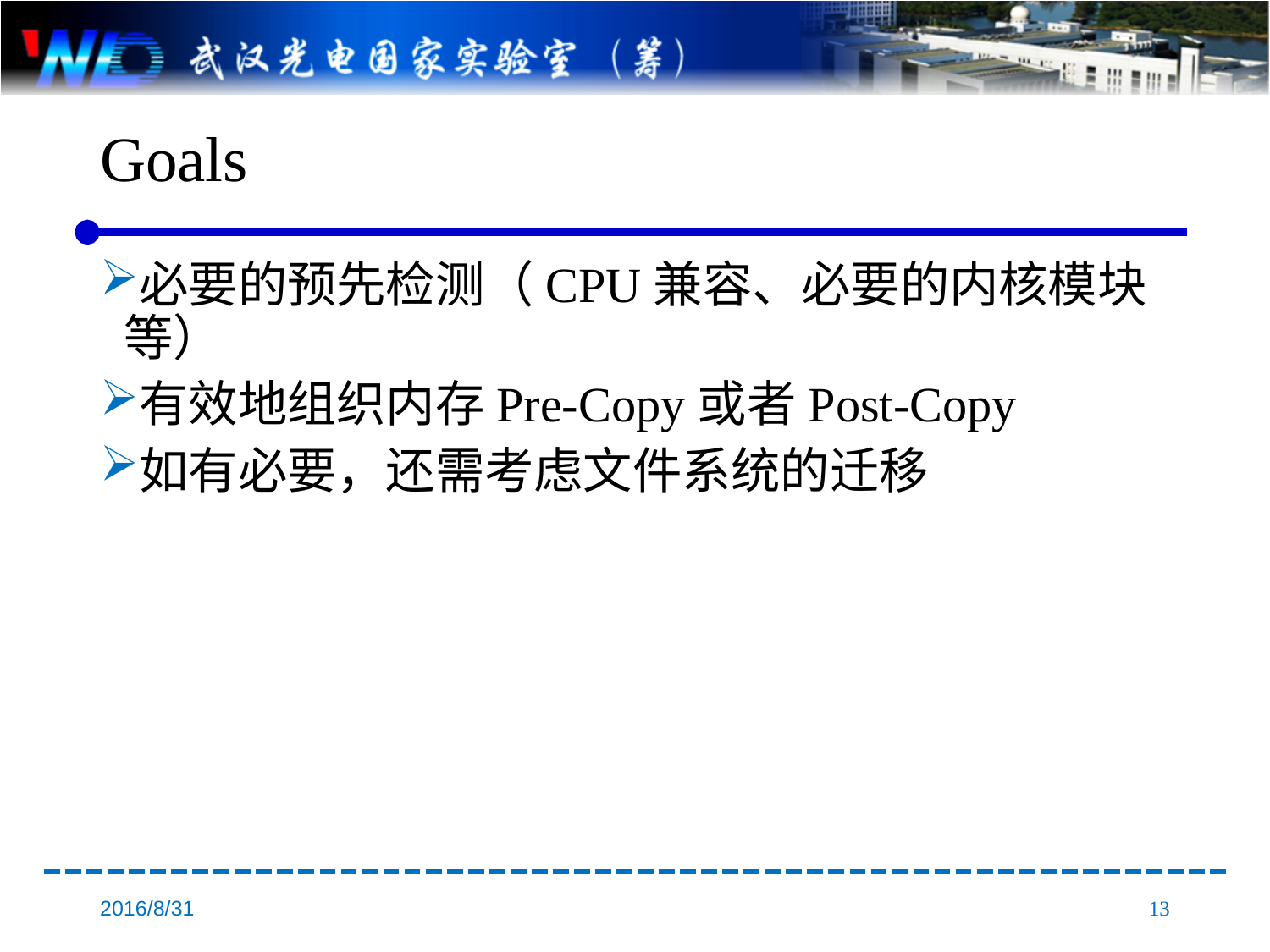

# Goals
必要的预先检测（CPU兼容、必要的内核模块等）
有效地组织内存Pre-Copy或者Post-Copy
如有必要，还需考虑文件系统的迁移

2016/8/31
13